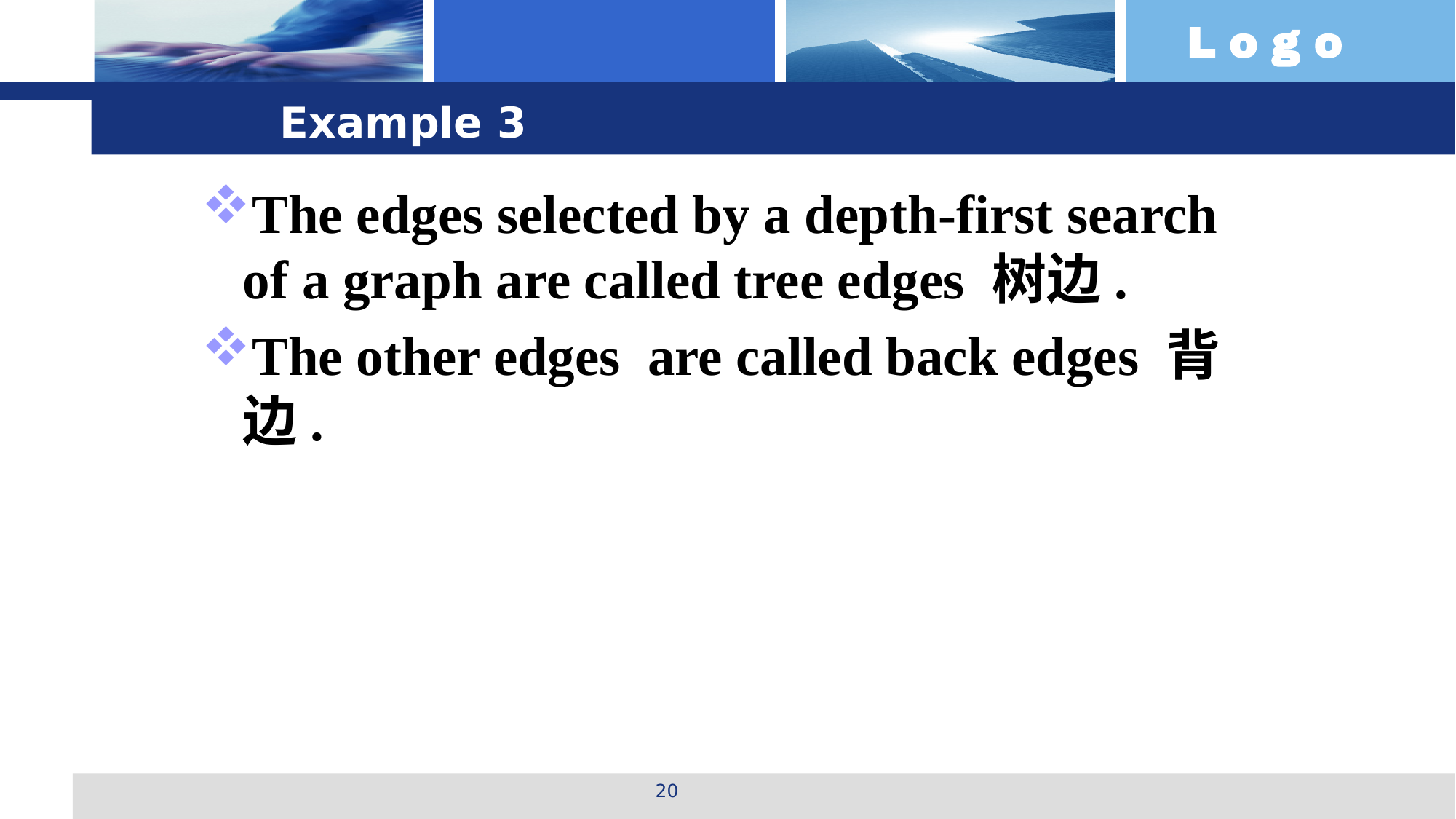

Example 3
The edges selected by a depth-first search of a graph are called tree edges 树边.
The other edges  are called back edges 背边.
20